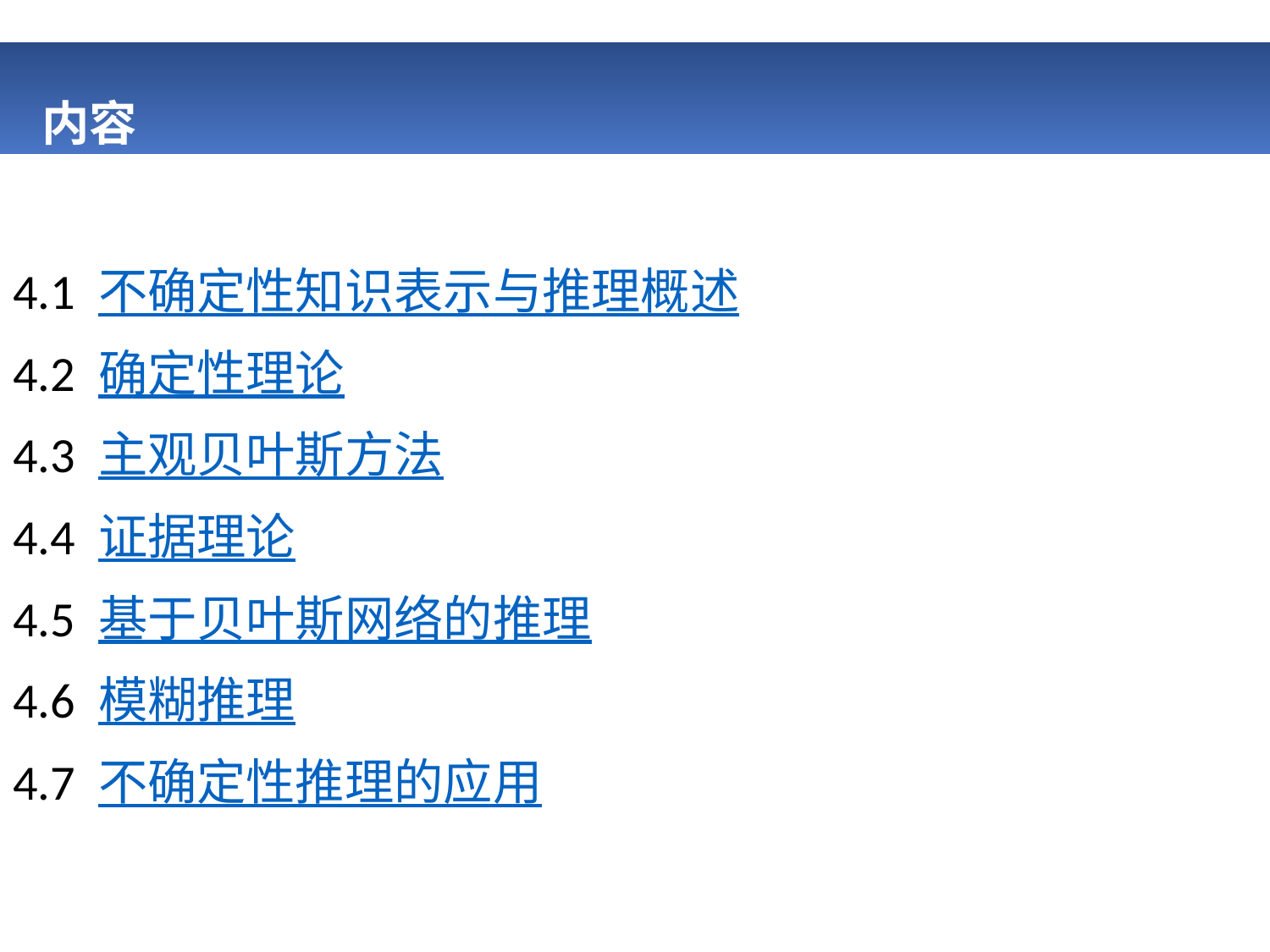

# 内容
4.1 不确定性知识表示与推理概述
4.2 确定性理论
4.3 主观贝叶斯方法
4.4 证据理论
4.5 基于贝叶斯网络的推理
4.6 模糊推理
4.7 不确定性推理的应用